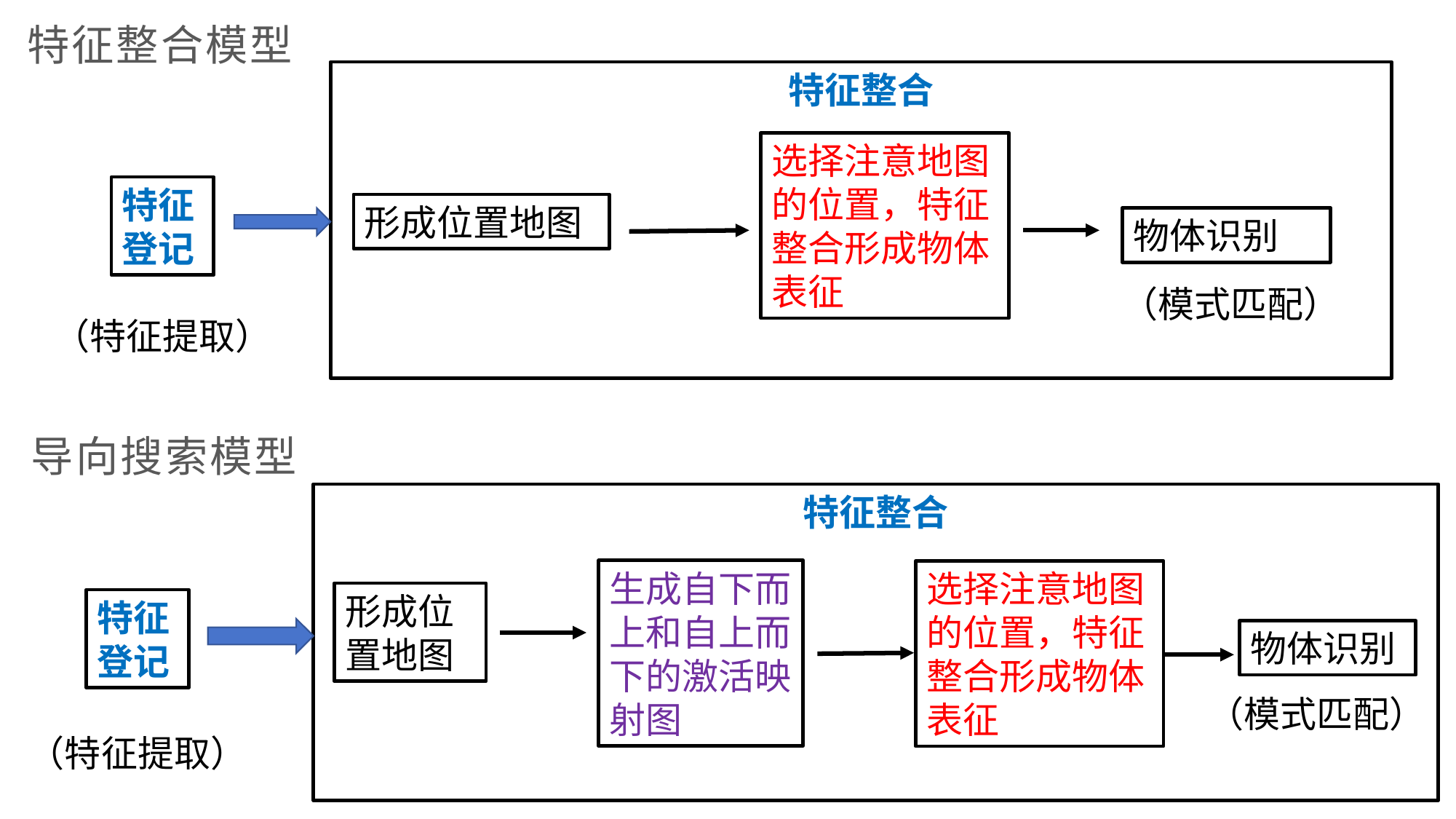

特征整合模型

特征整合

选择注意地图的位置，特征整合形成物体表征
特征登记
形成位置地图

物体识别
（模式匹配）
（特征提取）
导向搜索模型

特征整合

生成自下而上和自上而下的激活映射图
选择注意地图的位置，特征整合形成物体表征
形成位置地图
特征登记

物体识别
（模式匹配）
（特征提取）